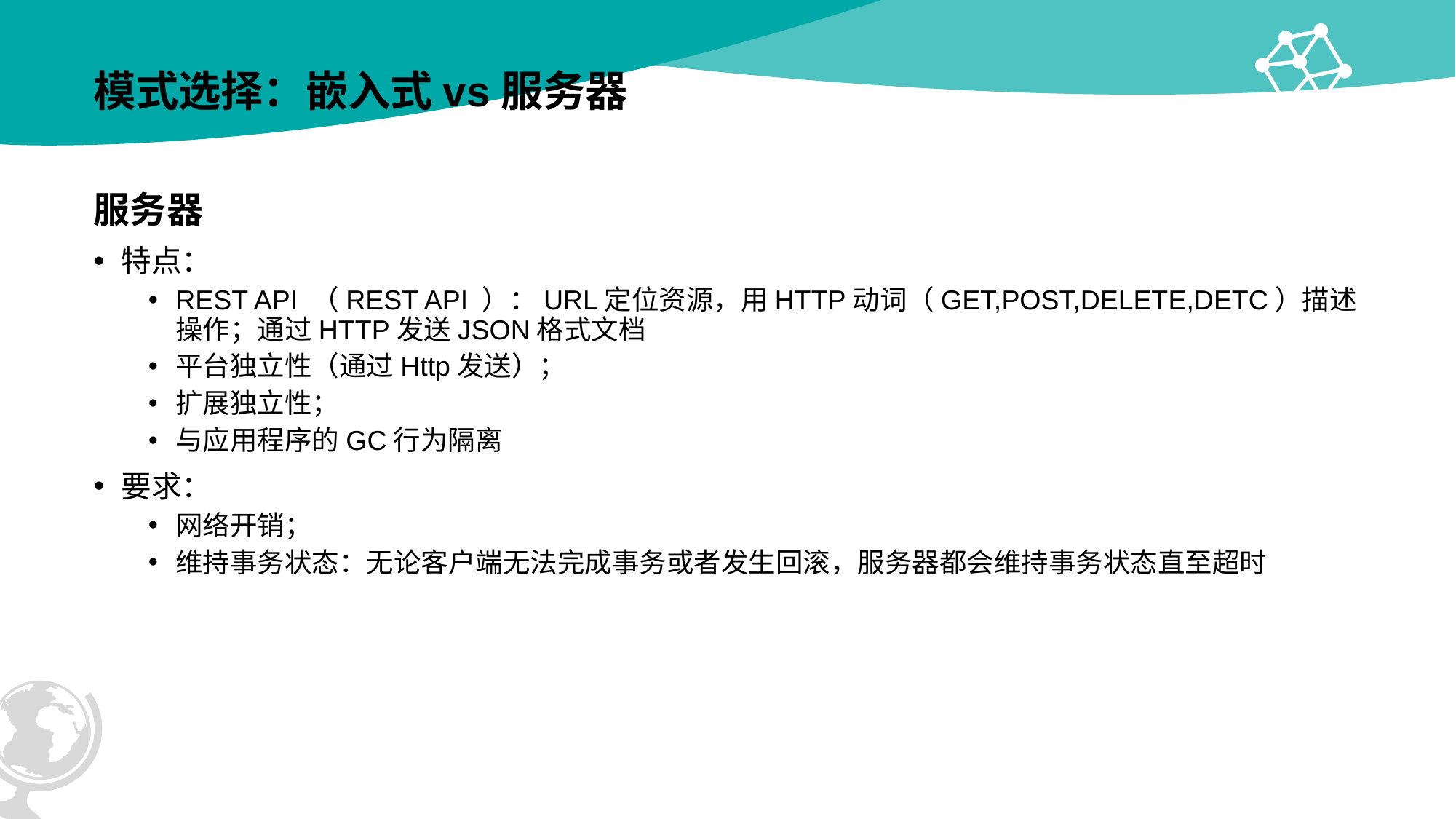

# 模式选择：嵌入式vs服务器

服务器
特点：
REST API （REST API ）：URL定位资源，用HTTP动词（GET,POST,DELETE,DETC）描述操作；通过HTTP发送JSON格式文档
平台独立性（通过Http发送）；
扩展独立性；
与应用程序的GC行为隔离
要求：
网络开销；
维持事务状态：无论客户端无法完成事务或者发生回滚，服务器都会维持事务状态直至超时